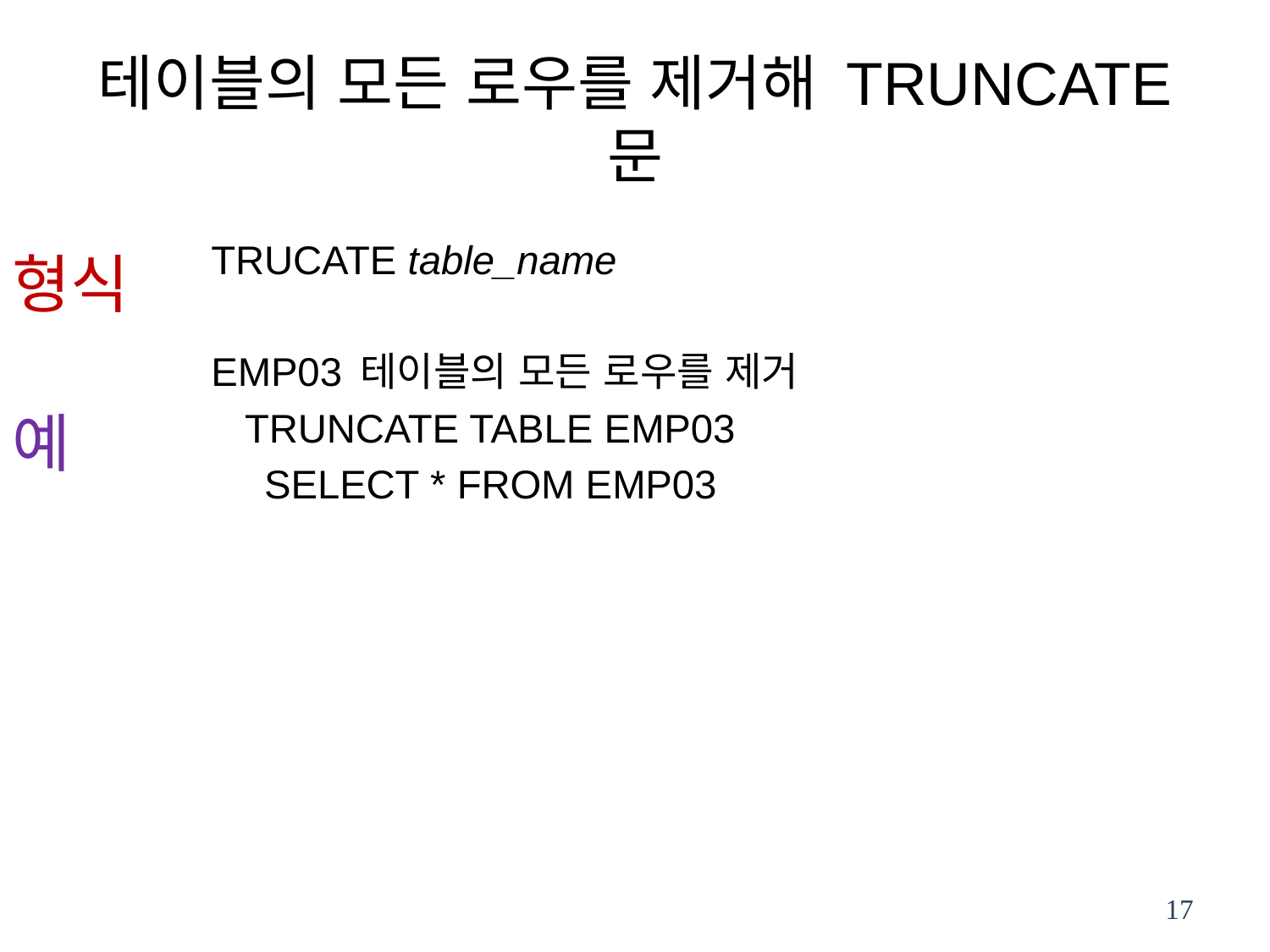

# 테이블의 모든 로우를 제거해 TRUNCATE 문

TRUCATE table_name

EMP03 테이블의 모든 로우를 제거
   TRUNCATE TABLE EMP03
SELECT * FROM EMP03

형식
예
17